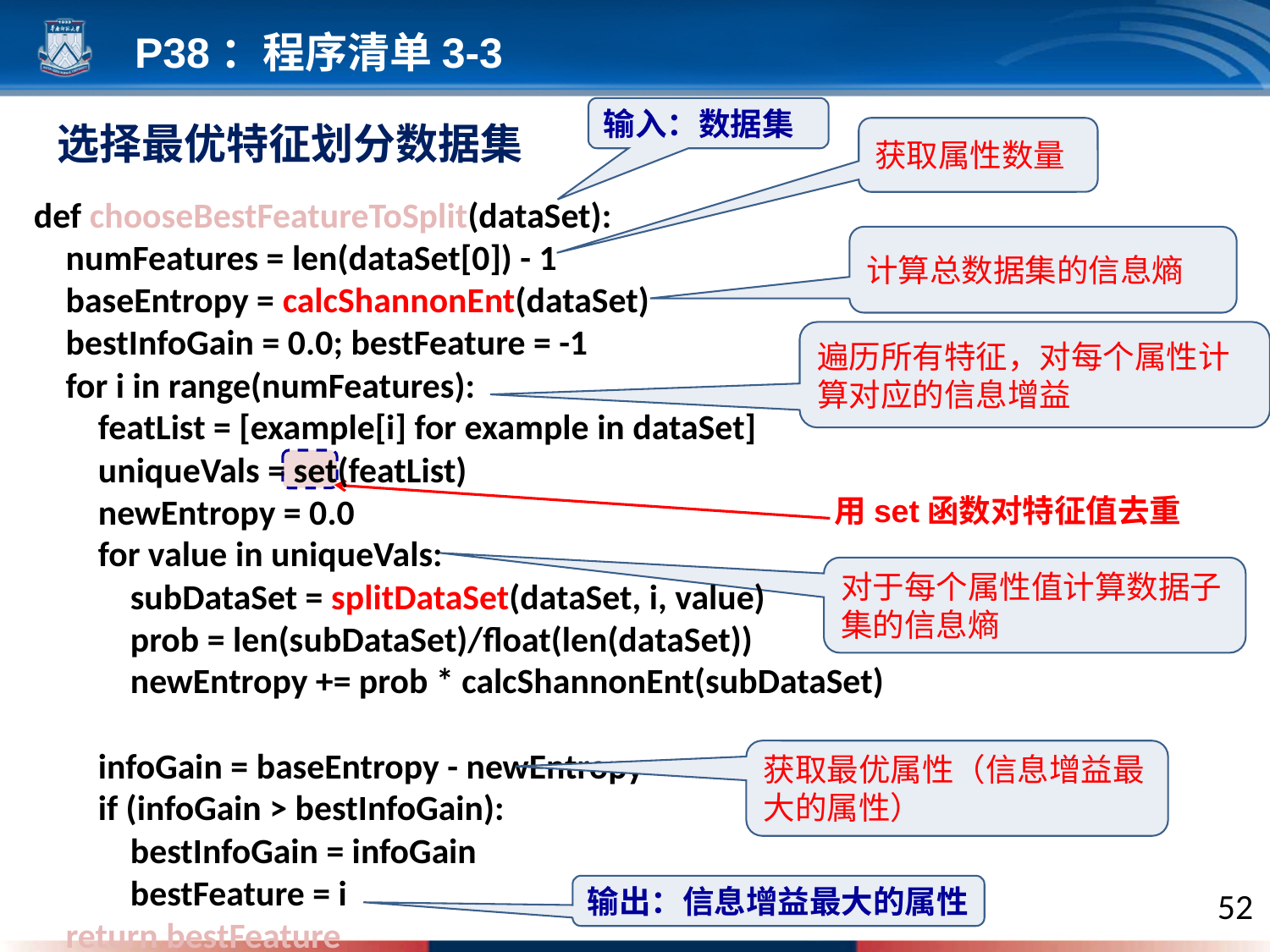

P38：程序清单3-3
输入：数据集
选择最优特征划分数据集
获取属性数量
def chooseBestFeatureToSplit(dataSet):
    numFeatures = len(dataSet[0]) - 1
    baseEntropy = calcShannonEnt(dataSet)
    bestInfoGain = 0.0; bestFeature = -1
    for i in range(numFeatures):
        featList = [example[i] for example in dataSet]
        uniqueVals = set(featList)
        newEntropy = 0.0
        for value in uniqueVals:
            subDataSet = splitDataSet(dataSet, i, value)
            prob = len(subDataSet)/float(len(dataSet))
            newEntropy += prob * calcShannonEnt(subDataSet)
        infoGain = baseEntropy - newEntropy
        if (infoGain > bestInfoGain):
            bestInfoGain = infoGain
            bestFeature = i
    return bestFeature
计算总数据集的信息熵
遍历所有特征，对每个属性计算对应的信息增益

用set函数对特征值去重
对于每个属性值计算数据子集的信息熵
获取最优属性（信息增益最大的属性）
输出：信息增益最大的属性